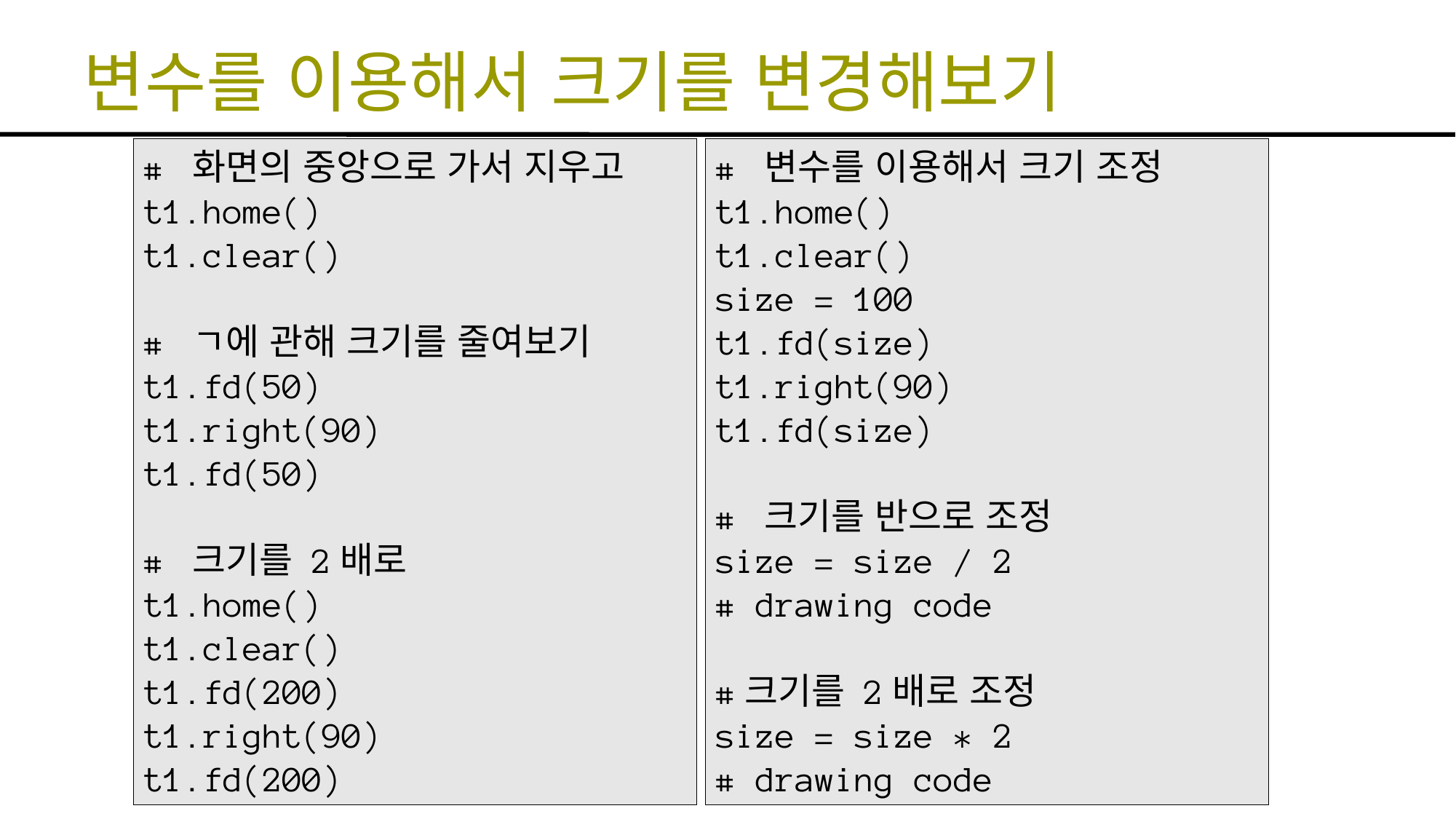

# 변수를 이용해서 크기를 변경해보기
# 화면의 중앙으로 가서 지우고
t1.home()
t1.clear()

# ㄱ에 관해 크기를 줄여보기
t1.fd(50)
t1.right(90)
t1.fd(50)

# 크기를 2배로
t1.home()
t1.clear()
t1.fd(200)
t1.right(90)
t1.fd(200)
# 변수를 이용해서 크기 조정
t1.home()
t1.clear()
size = 100
t1.fd(size)
t1.right(90)
t1.fd(size)

# 크기를 반으로 조정
size = size / 2
# drawing code

#크기를 2배로 조정
size = size * 2
# drawing code